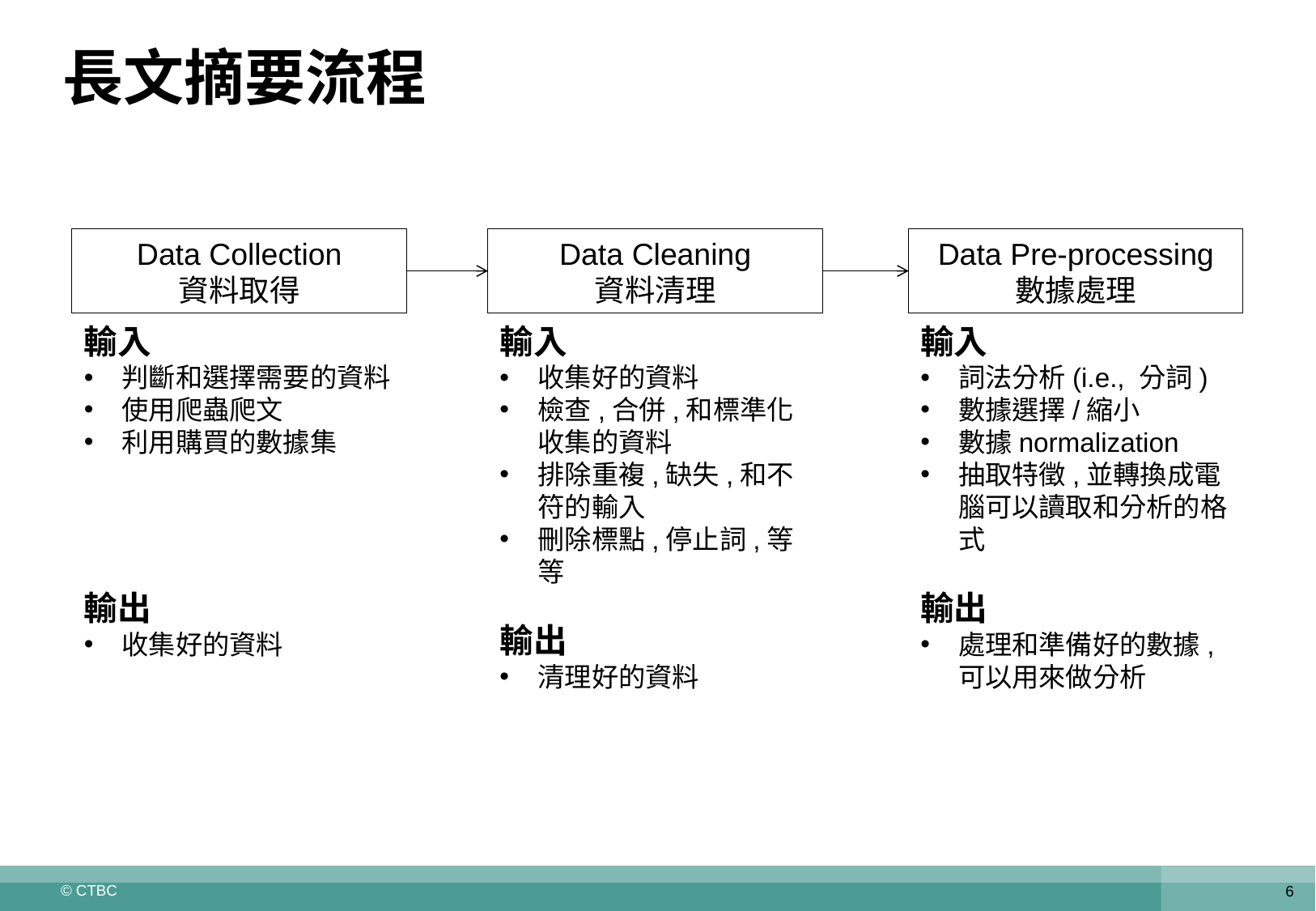

# 長文摘要流程
Data Collection
資料取得
Data Cleaning
資料清理
Data Pre-processing
數據處理
輸入
判斷和選擇需要的資料
使用爬蟲爬文
利用購買的數據集

輸出
收集好的資料

輸入
收集好的資料
檢查,合併,和標準化收集的資料
排除重複,缺失,和不符的輸入
刪除標點,停止詞,等等

輸出
清理好的資料
輸入
詞法分析(i.e., 分詞)
數據選擇/縮小
數據normalization
抽取特徵,並轉換成電腦可以讀取和分析的格式

輸出
處理和準備好的數據, 可以用來做分析